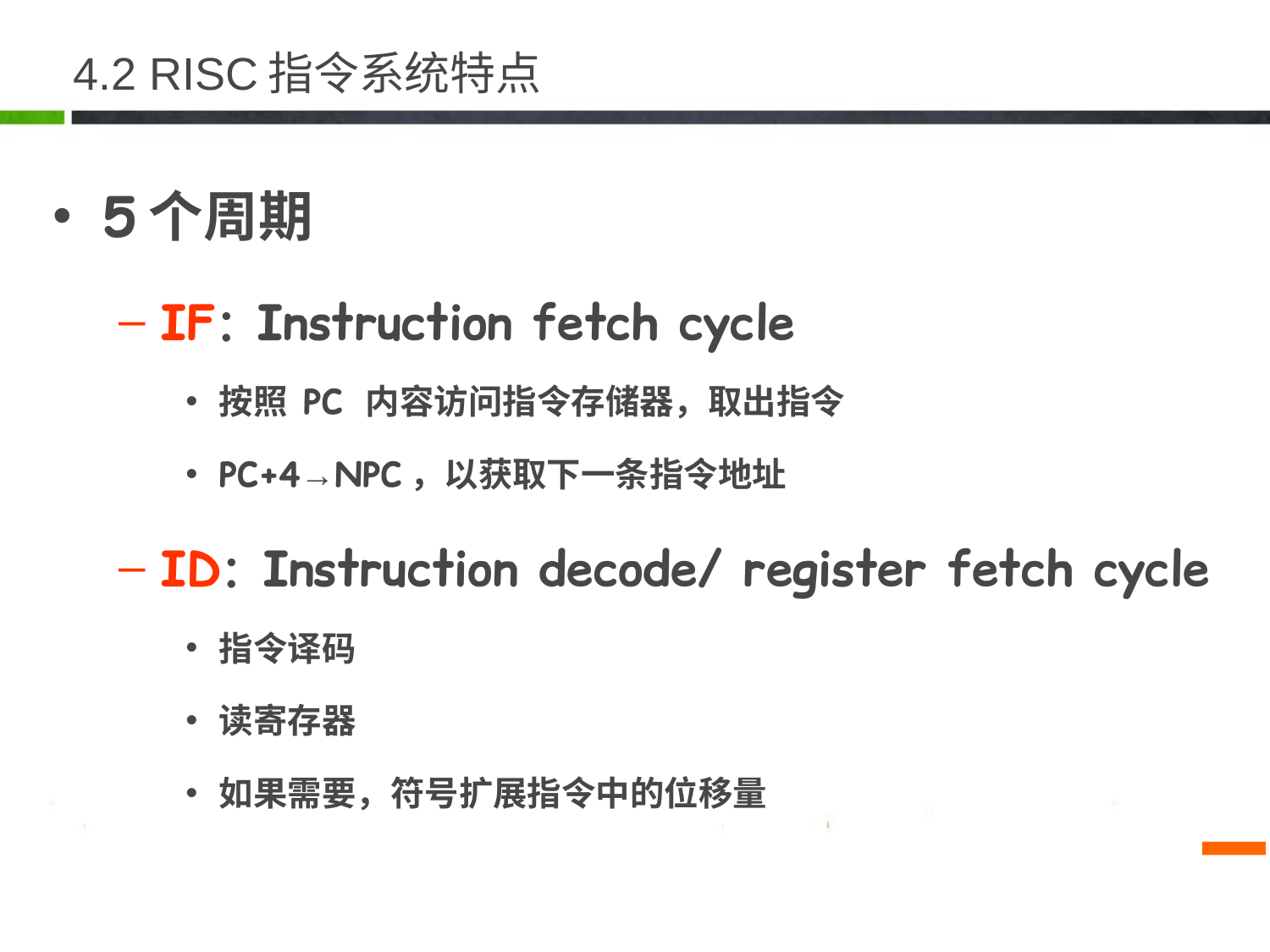

# 4.2 RISC指令系统特点
5个周期
IF: Instruction fetch cycle
按照 PC 内容访问指令存储器，取出指令
PC+4→NPC，以获取下一条指令地址
ID: Instruction decode/ register fetch cycle
指令译码
读寄存器
如果需要，符号扩展指令中的位移量